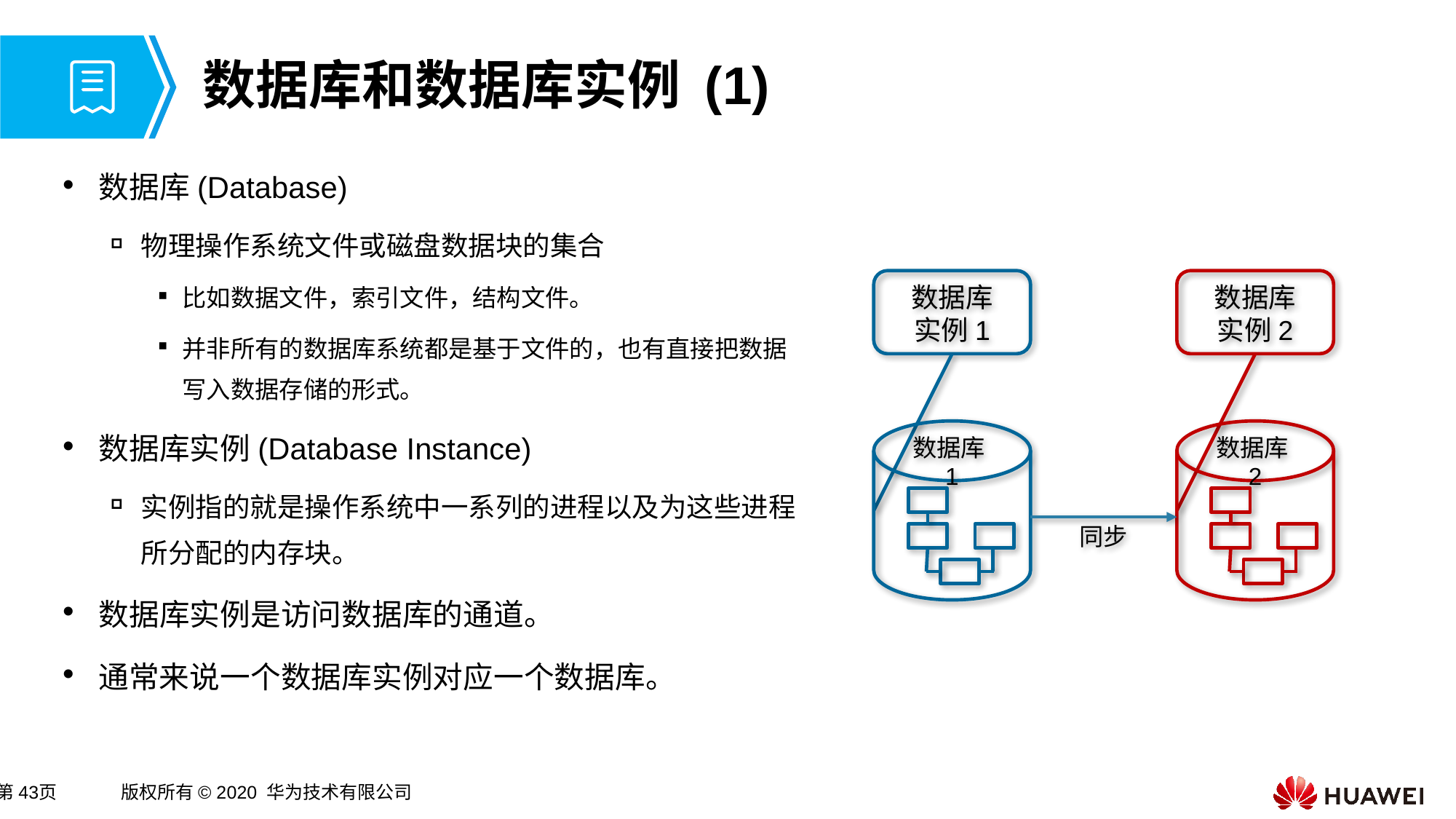

# 数据库和数据库实例 (1)
数据库(Database)
物理操作系统文件或磁盘数据块的集合
比如数据文件，索引文件，结构文件。
并非所有的数据库系统都是基于文件的，也有直接把数据写入数据存储的形式。
数据库实例(Database Instance)
实例指的就是操作系统中一系列的进程以及为这些进程所分配的内存块。
数据库实例是访问数据库的通道。
通常来说一个数据库实例对应一个数据库。
数据库
实例1

数据库1

数据库
实例2

数据库2

同步